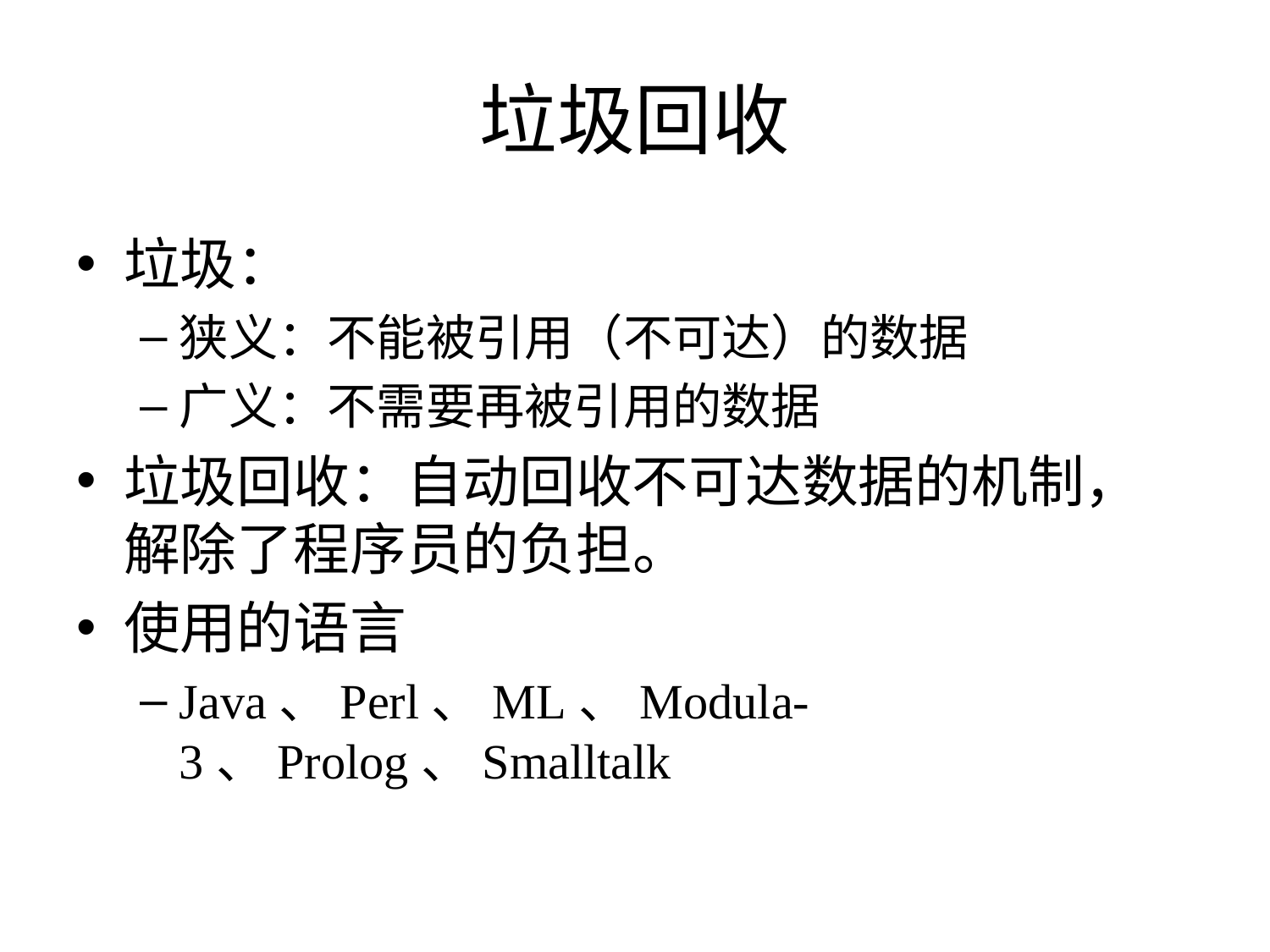

# 垃圾回收
垃圾：
狭义：不能被引用（不可达）的数据
广义：不需要再被引用的数据
垃圾回收：自动回收不可达数据的机制，解除了程序员的负担。
使用的语言
Java、Perl、ML、Modula-3、Prolog、Smalltalk